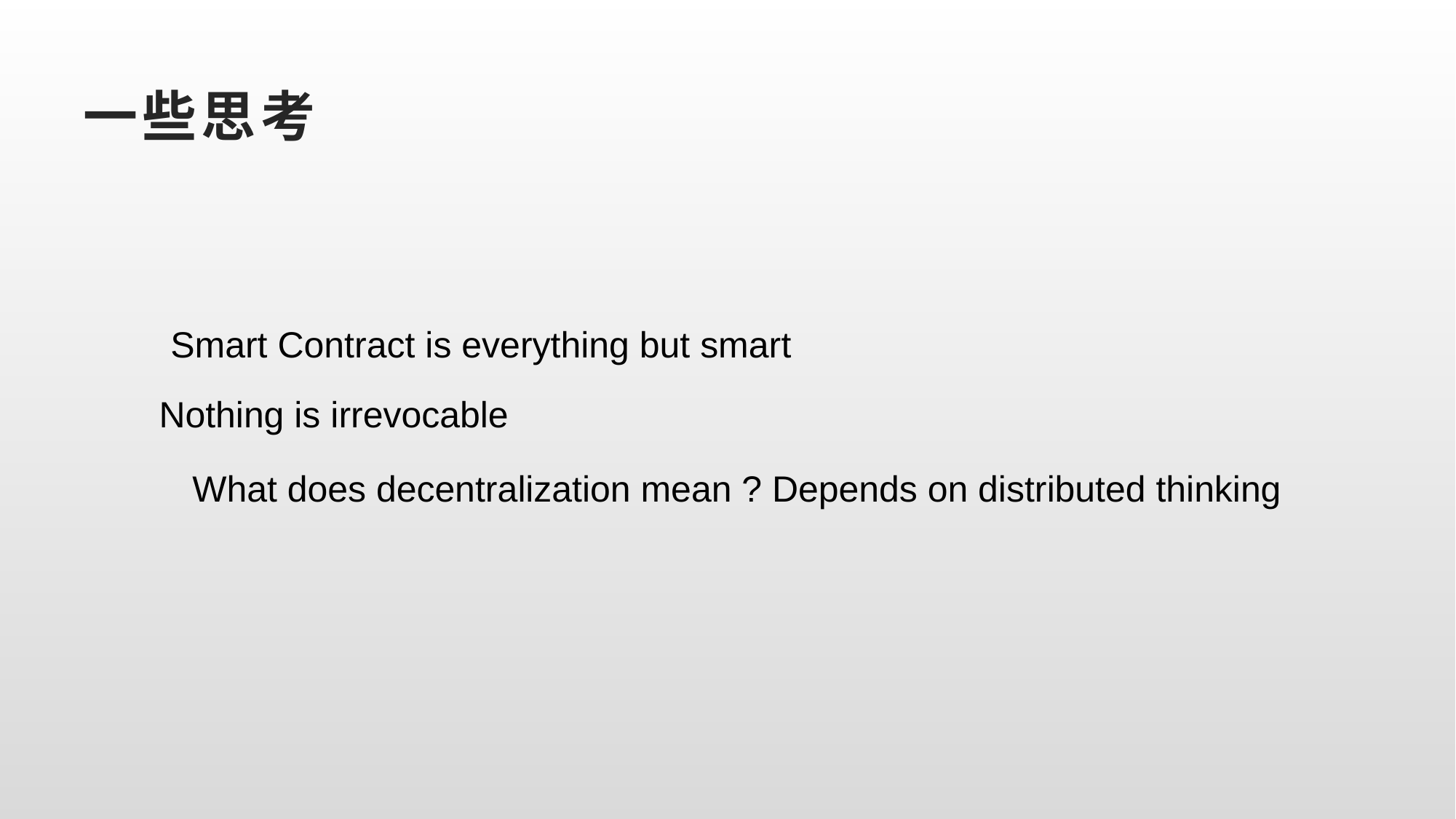

# 一些思考
Smart Contract is everything but smart
Nothing is irrevocable
What does decentralization mean ? Depends on distributed thinking